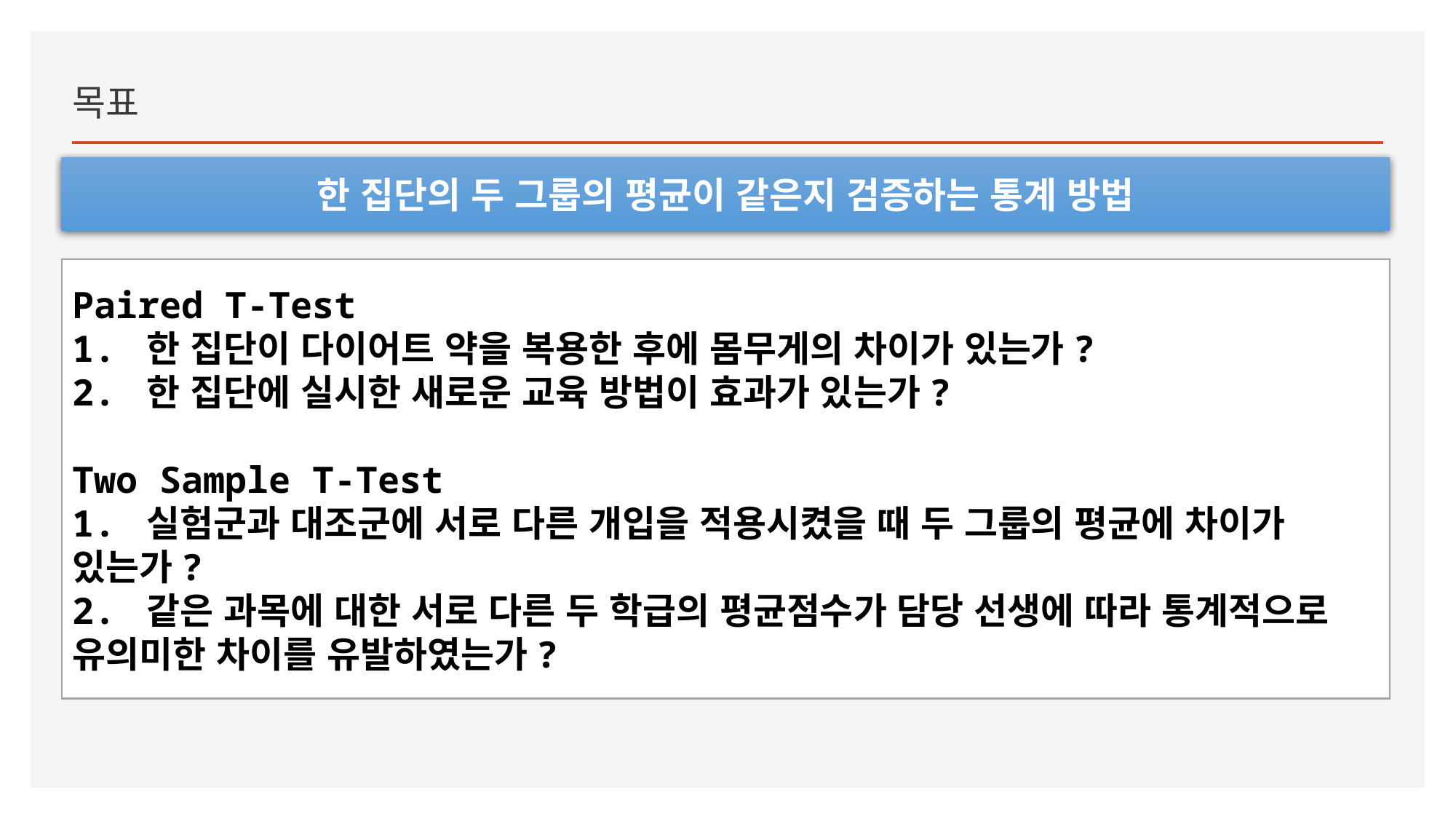

목표
한 집단의 두 그룹의 평균이 같은지 검증하는 통계 방법
Paired T-Test
1. 한 집단이 다이어트 약을 복용한 후에 몸무게의 차이가 있는가?
2. 한 집단에 실시한 새로운 교육 방법이 효과가 있는가?

Two Sample T-Test
1. 실험군과 대조군에 서로 다른 개입을 적용시켰을 때 두 그룹의 평균에 차이가 있는가?
2. 같은 과목에 대한 서로 다른 두 학급의 평균점수가 담당 선생에 따라 통계적으로 유의미한 차이를 유발하였는가?